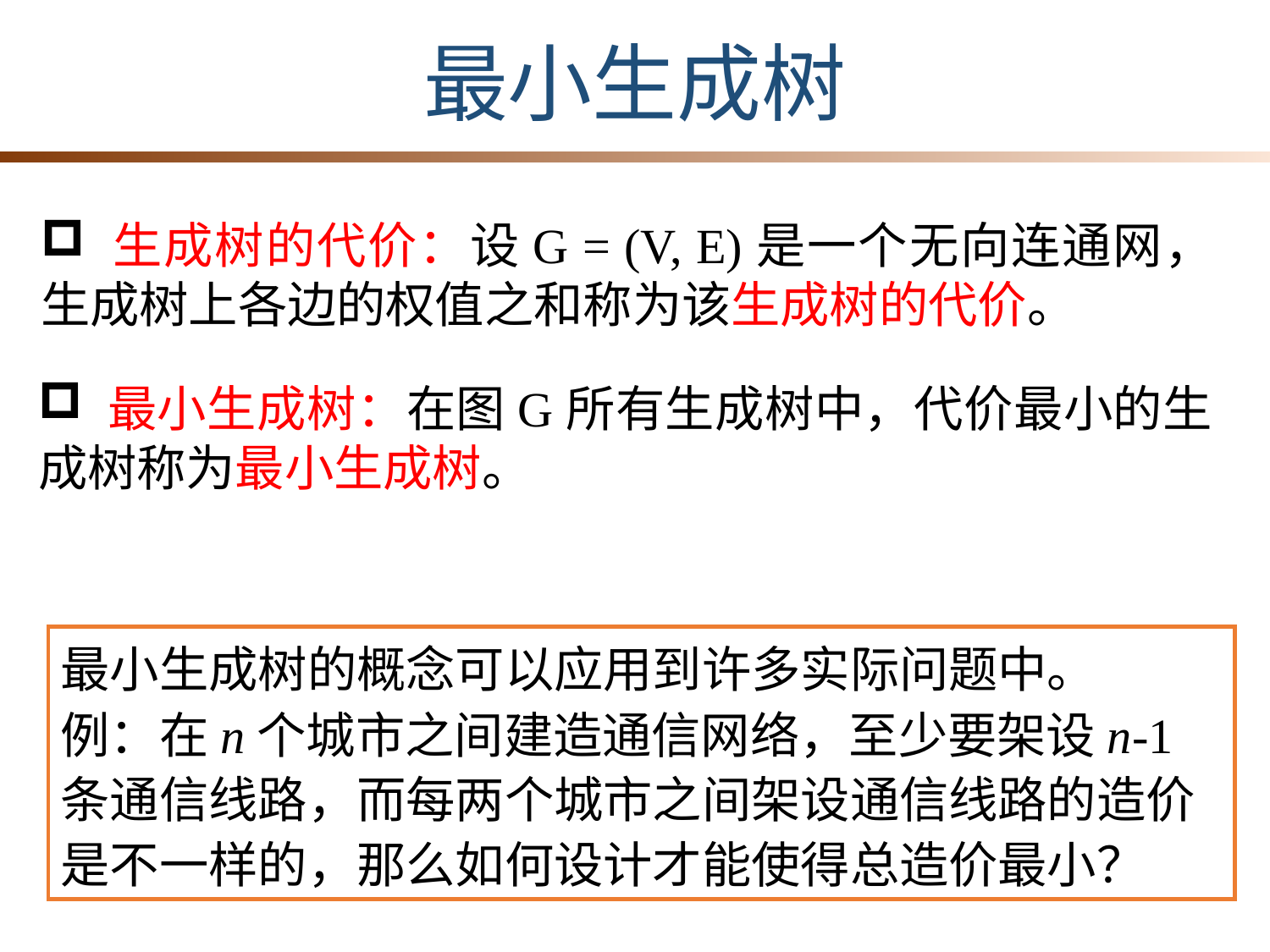

最小生成树
 生成树的代价：设G = (V, E)是一个无向连通网，生成树上各边的权值之和称为该生成树的代价。
 最小生成树：在图G所有生成树中，代价最小的生成树称为最小生成树。
最小生成树的概念可以应用到许多实际问题中。
例：在n个城市之间建造通信网络，至少要架设n-1条通信线路，而每两个城市之间架设通信线路的造价是不一样的，那么如何设计才能使得总造价最小？